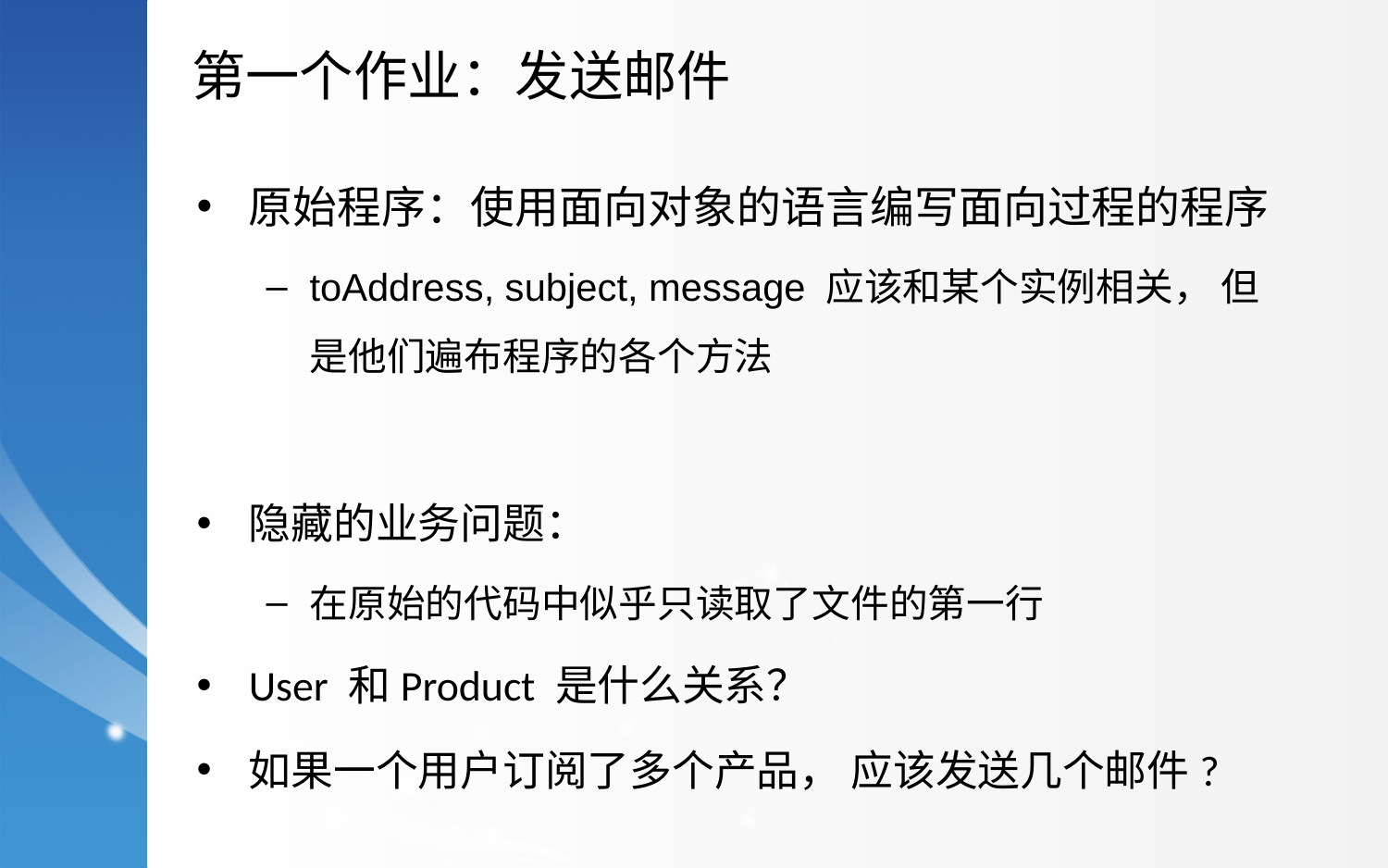

第一个作业：发送邮件
原始程序：使用面向对象的语言编写面向过程的程序
toAddress, subject, message 应该和某个实例相关， 但是他们遍布程序的各个方法

隐藏的业务问题：
在原始的代码中似乎只读取了文件的第一行
User 和Product 是什么关系？
如果一个用户订阅了多个产品， 应该发送几个邮件?